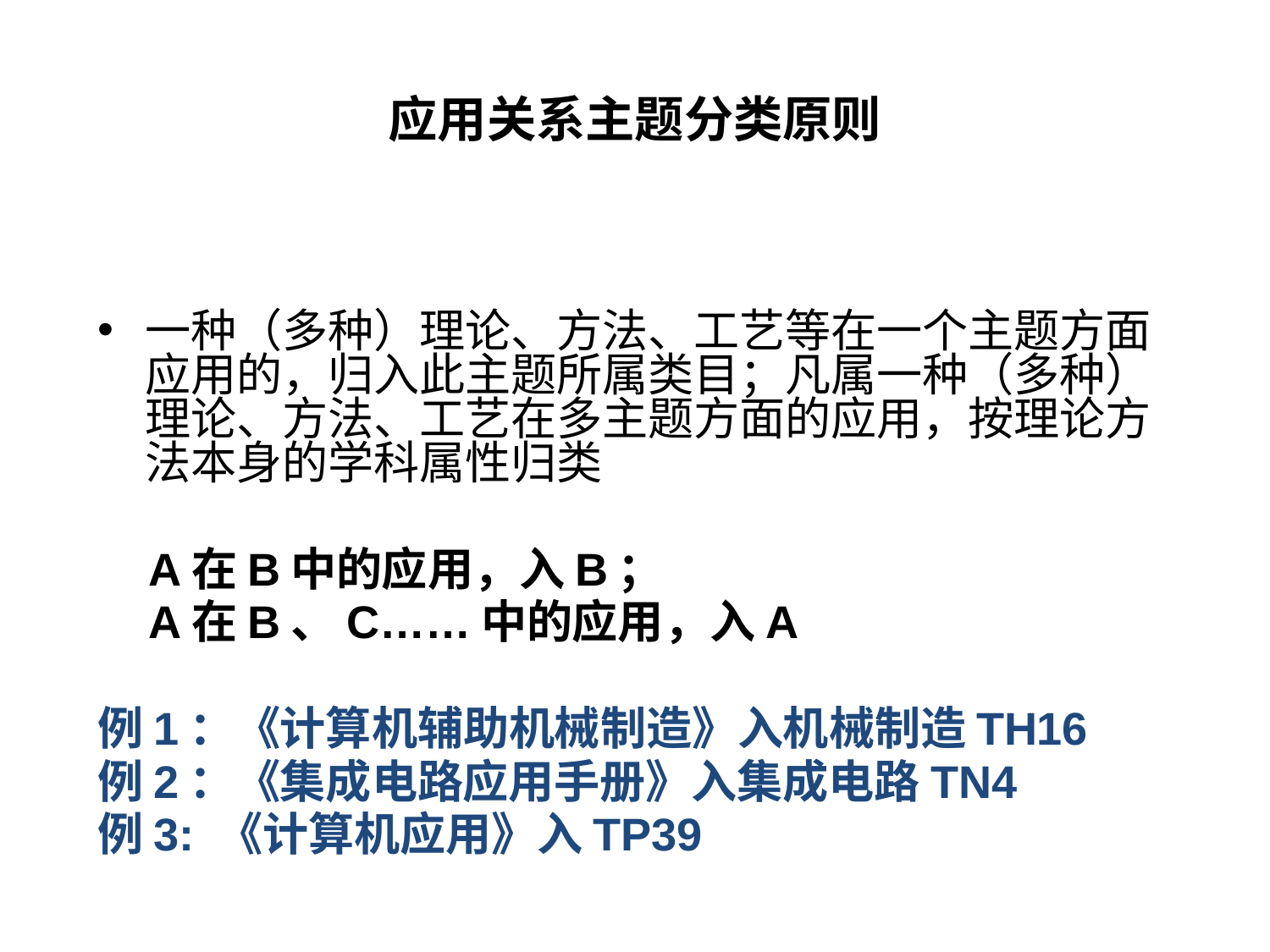

# 应用关系主题分类原则
一种（多种）理论、方法、工艺等在一个主题方面应用的，归入此主题所属类目；凡属一种（多种）理论、方法、工艺在多主题方面的应用，按理论方法本身的学科属性归类

    A在B中的应用，入B；
    A在B、C……中的应用，入A

例1：《计算机辅助机械制造》入机械制造TH16
例2：《集成电路应用手册》入集成电路TN4
例3: 《计算机应用》入TP39